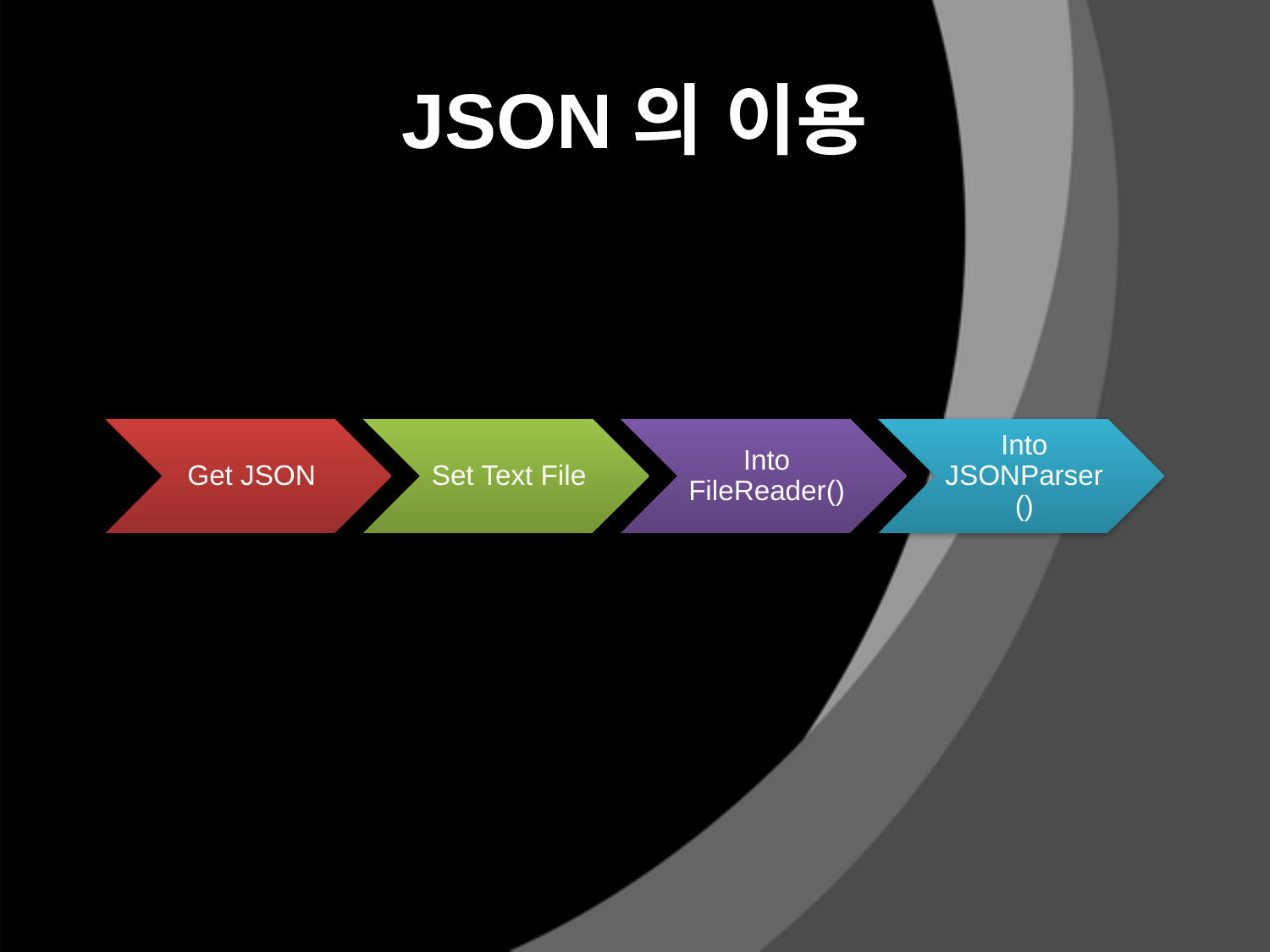

# JSON의 이용
Get JSON
Set Text File
Into FileReader()
Into JSONParser()